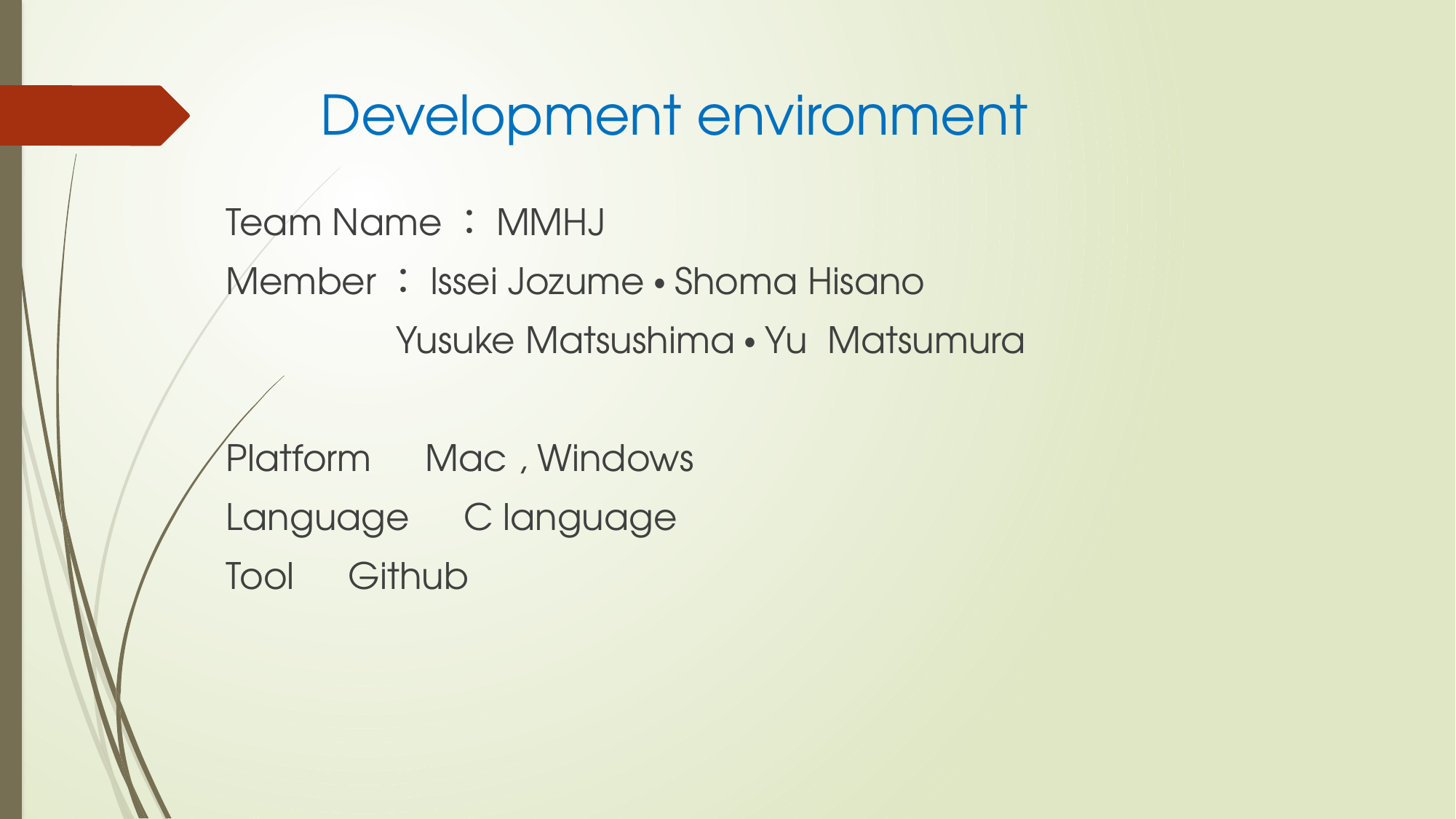

# Development environment
Team Name：MMHJ
Member：Issei Jozume・Shoma Hisano
                 Yusuke Matsushima・Yu  Matsumura

Platform　Mac , Windows
Language　C language
Tool　Github